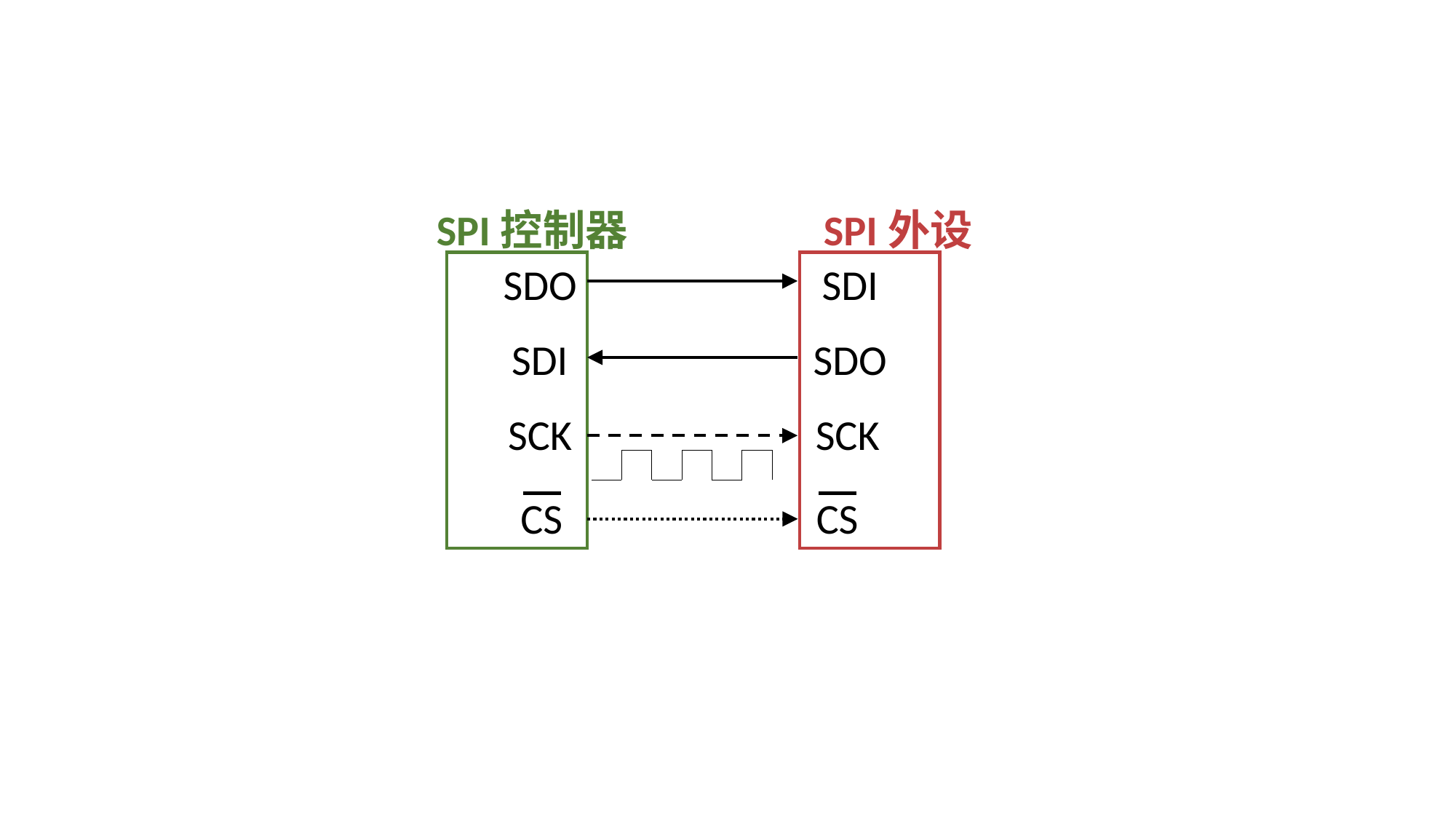

SPI控制器
SPI外设
SDO
SDI

SDI
SDO
SCK
SCK
CS
CS